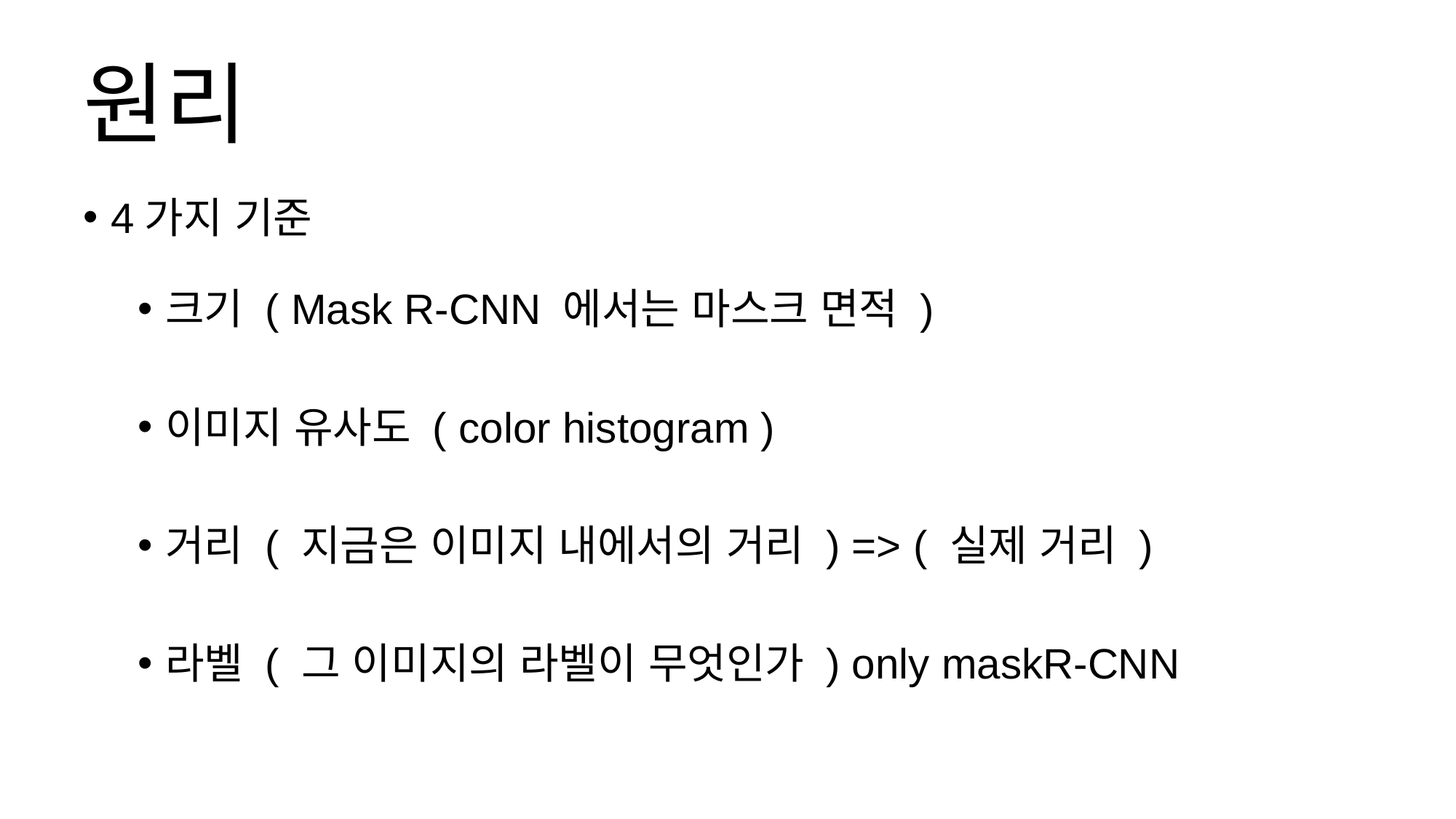

# 원리
4가지 기준

크기 ( Mask R-CNN 에서는 마스크 면적 )

이미지 유사도 ( color histogram )

거리 ( 지금은 이미지 내에서의 거리 ) => ( 실제 거리 )

라벨 ( 그 이미지의 라벨이 무엇인가 ) only maskR-CNN